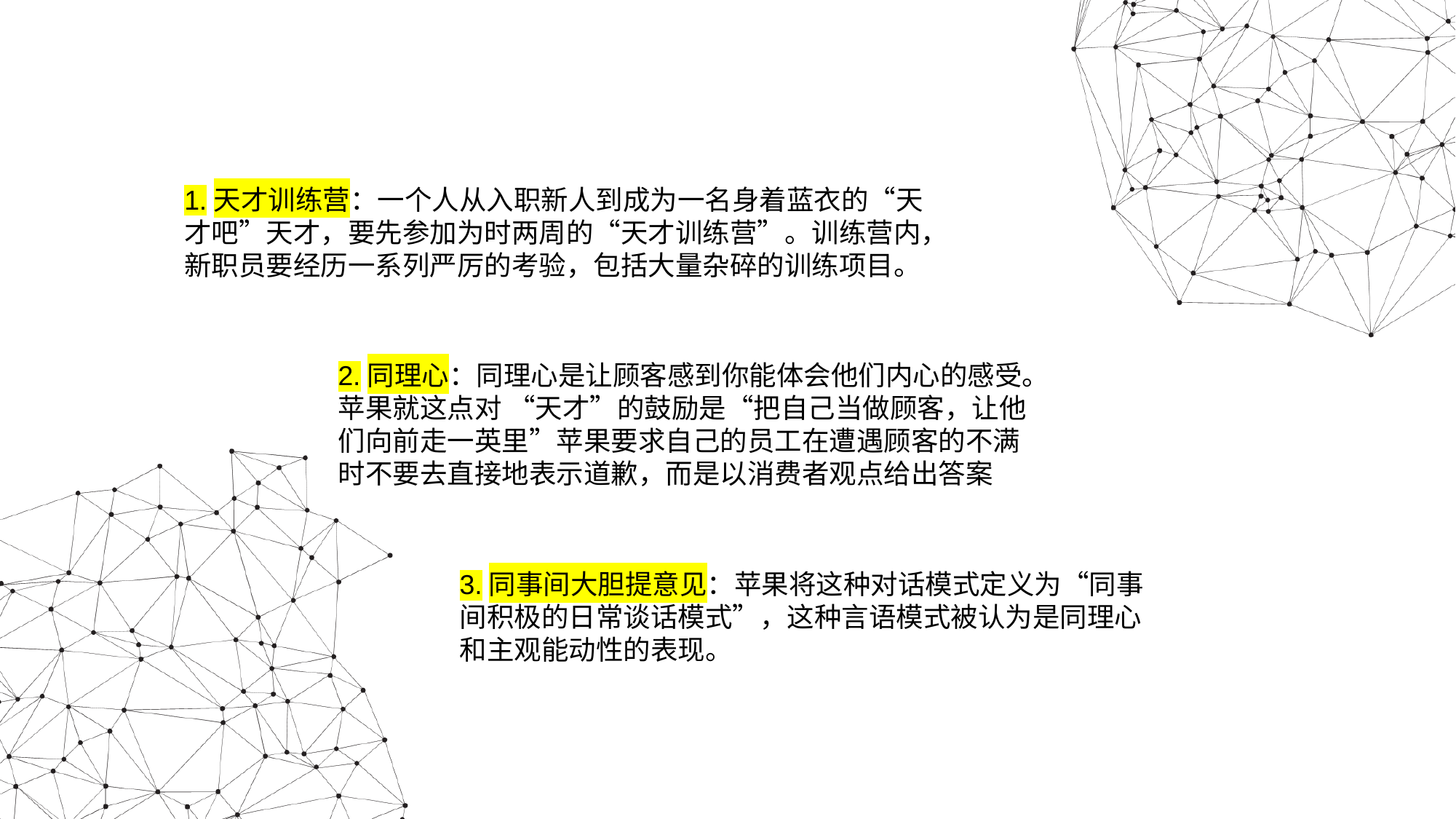

1.天才训练营：一个人从入职新人到成为一名身着蓝衣的“天才吧”天才，要先参加为时两周的“天才训练营”。训练营内，新职员要经历一系列严厉的考验，包括大量杂碎的训练项目。
2.同理心：同理心是让顾客感到你能体会他们内心的感受。苹果就这点对 “天才”的鼓励是“把自己当做顾客，让他们向前走一英里”苹果要求自己的员工在遭遇顾客的不满时不要去直接地表示道歉，而是以消费者观点给出答案
3.同事间大胆提意见：苹果将这种对话模式定义为“同事间积极的日常谈话模式”，这种言语模式被认为是同理心和主观能动性的表现。